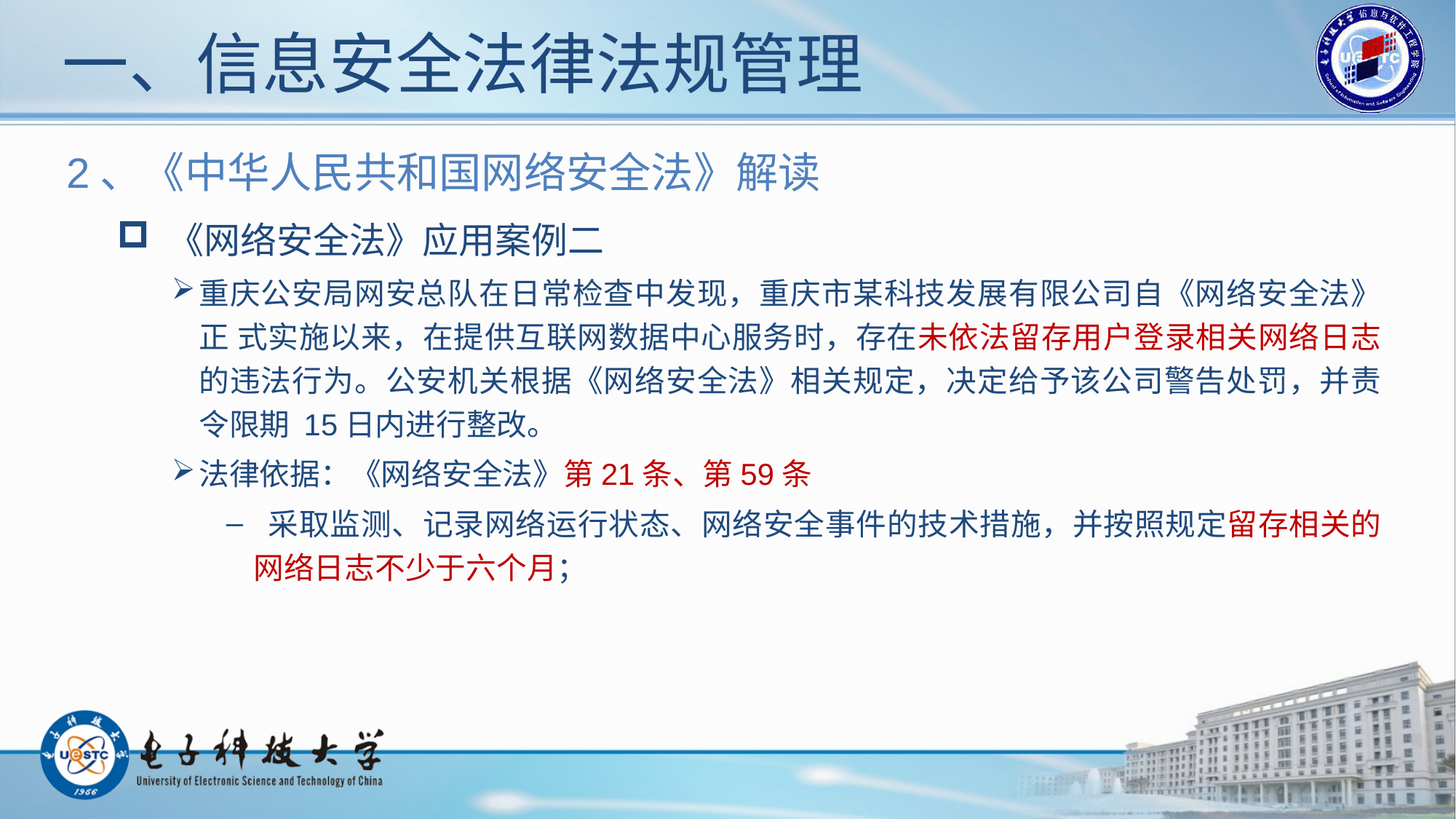

# 一、信息安全法律法规管理
2、《中华人民共和国网络安全法》解读
 《网络安全法》应用案例二
重庆公安局网安总队在日常检查中发现，重庆市某科技发展有限公司自《网络安全法》正 式实施以来，在提供互联网数据中心服务时，存在未依法留存用户登录相关网络日志的违法行为。公安机关根据《网络安全法》相关规定，决定给予该公司警告处罚，并责令限期 15日内进行整改。 
法律依据：《网络安全法》第21条、第59条
 采取监测、记录网络运行状态、网络安全事件的技术措施，并按照规定留存相关的网络日志不少于六个月；